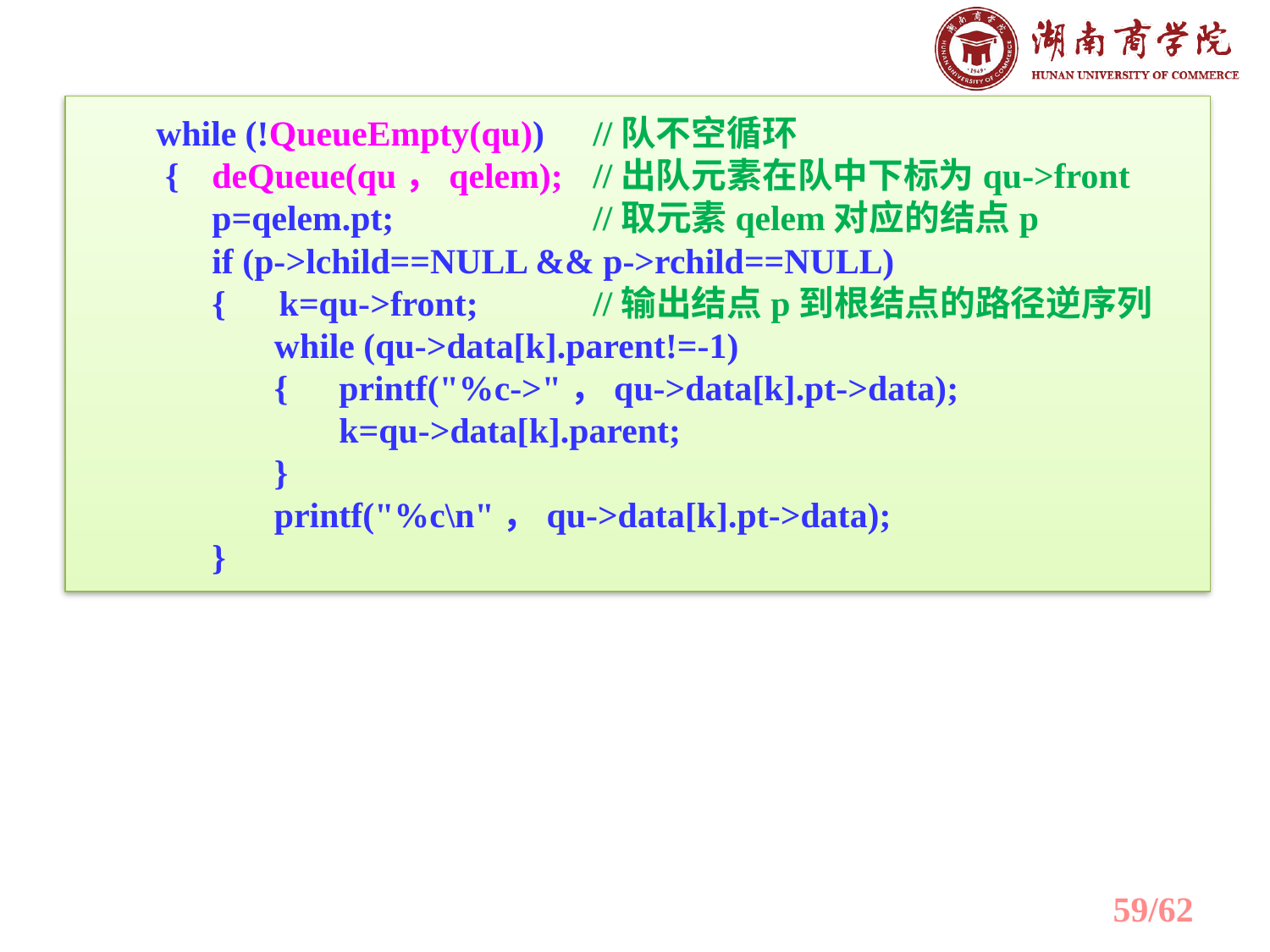

while (!QueueEmpty(qu))	//队不空循环
         {	deQueue(qu，qelem);	//出队元素在队中下标为qu->front
	p=qelem.pt;		//取元素qelem对应的结点p
	if (p->lchild==NULL && p->rchild==NULL)
	{      k=qu->front;	//输出结点p到根结点的路径逆序列
	       while (qu->data[k].parent!=-1)
	       {	printf("%c->"，qu->data[k].pt->data);
		k=qu->data[k].parent;
	       }
	       printf("%c\n"，qu->data[k].pt->data);
	}
59/62